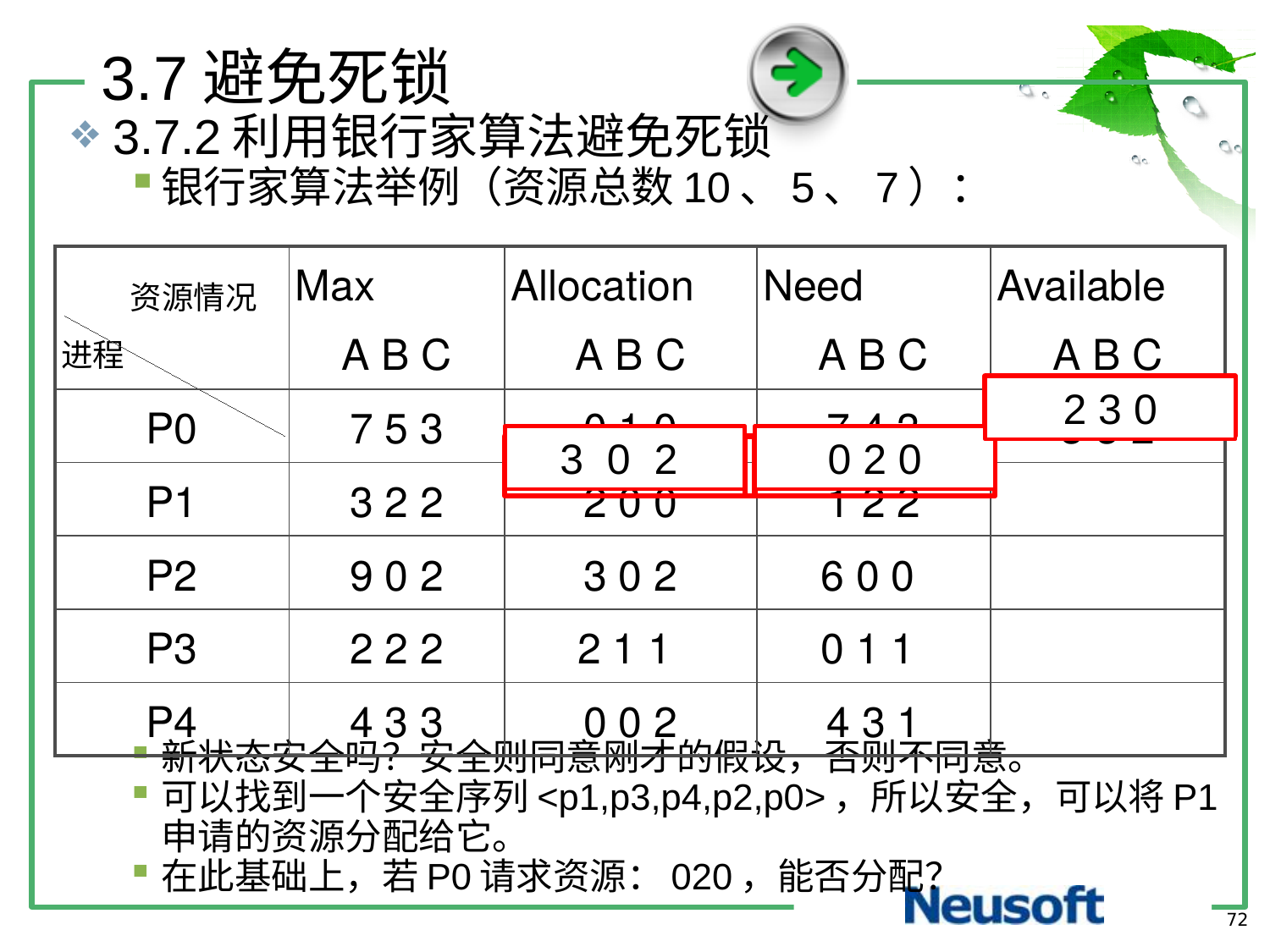

3.7避免死锁
3.7.2利用银行家算法避免死锁
银行家算法举例（资源总数10、5、7）：

新状态安全吗？安全则同意刚才的假设，否则不同意。
可以找到一个安全序列<p1,p3,p4,p2,p0>，所以安全，可以将P1申请的资源分配给它。
在此基础上，若P0请求资源：020，能否分配？
| 资源情况 进程 | Max A B C | Allocation A B C | Need A B C | Available A B C |
| --- | --- | --- | --- | --- |
| P0 | 7 5 3 | 0 1 0 | 7 4 3 | 3 3 2 |
| P1 | 3 2 2 | 2 0 0 | 1 2 2 |  |
| P2 | 9 0 2 | 3 0 2 | 6 0 0 |  |
| P3 | 2 2 2 | 2 1 1 | 0 1 1 |  |
| P4 | 4 3 3 | 0 0 2 | 4 3 1 |  |

2 3 0
3  0  2
0 2 0

72